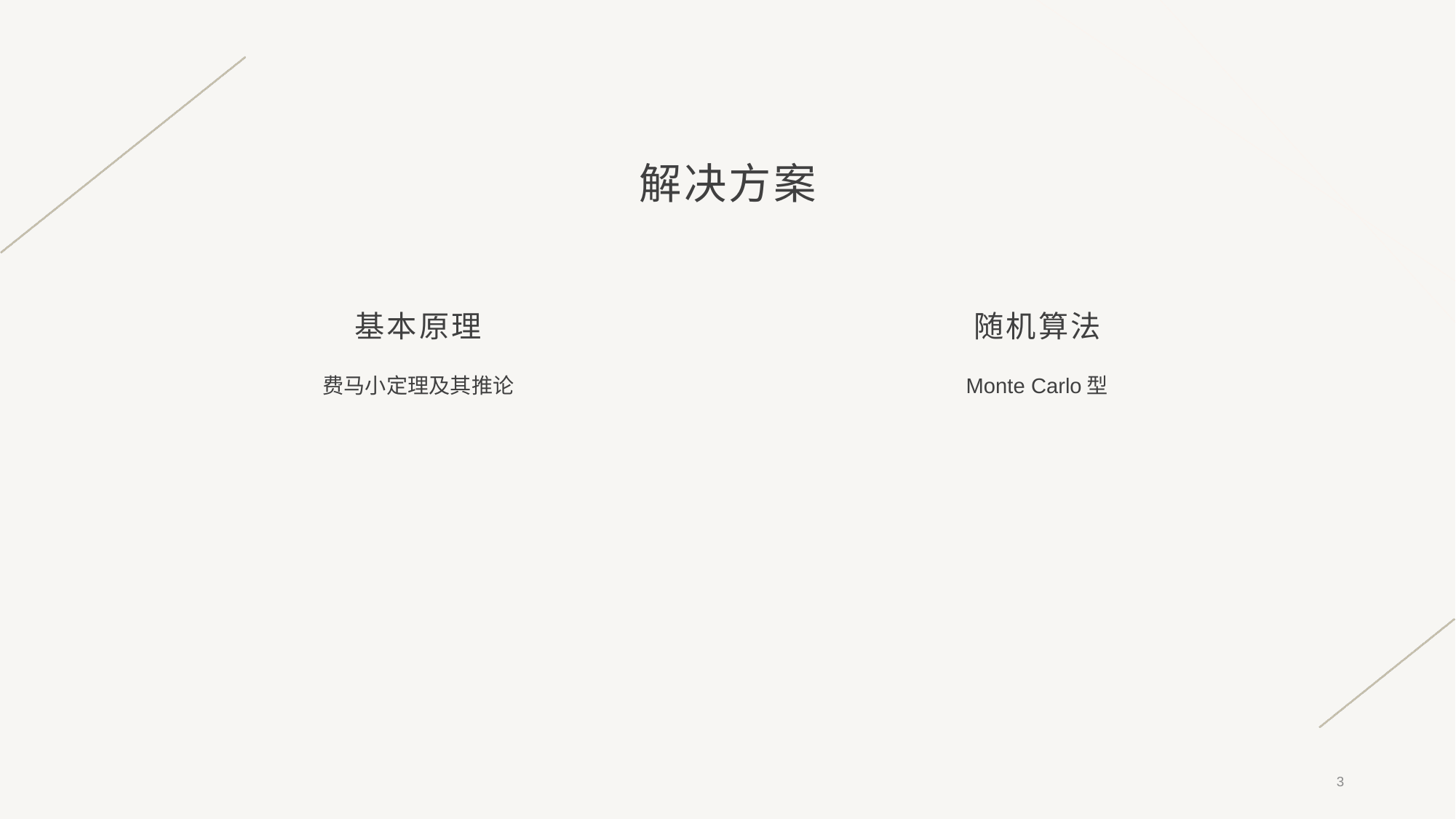

# 解决方案
基本原理
随机算法
费马小定理及其推论
Monte Carlo型

3